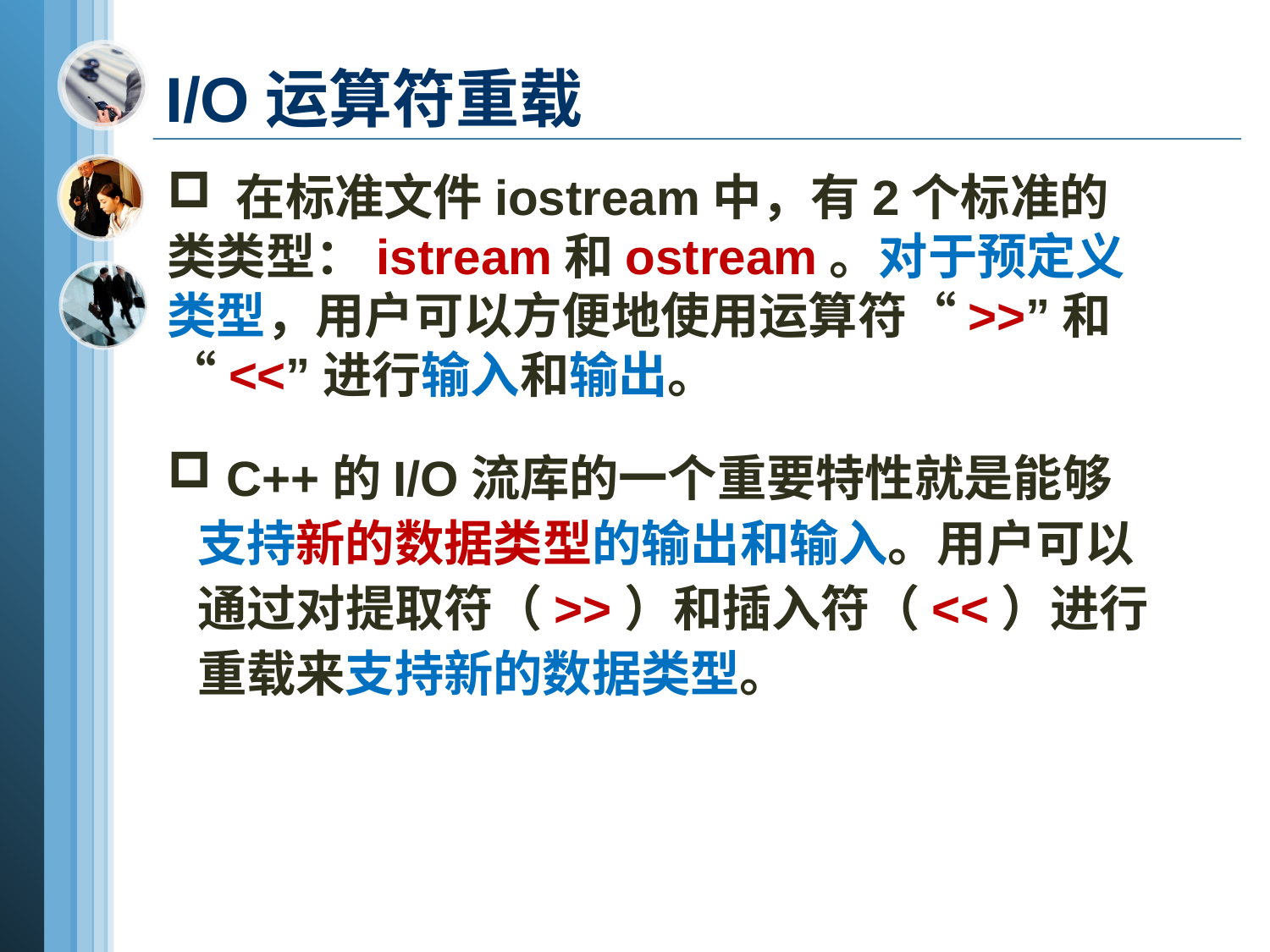

I/O运算符重载
 在标准文件iostream中，有2个标准的类类型：istream和ostream。对于预定义类型，用户可以方便地使用运算符“>>”和“<<”进行输入和输出。
 C++的I/O流库的一个重要特性就是能够支持新的数据类型的输出和输入。用户可以通过对提取符（>>）和插入符（<<）进行重载来支持新的数据类型。